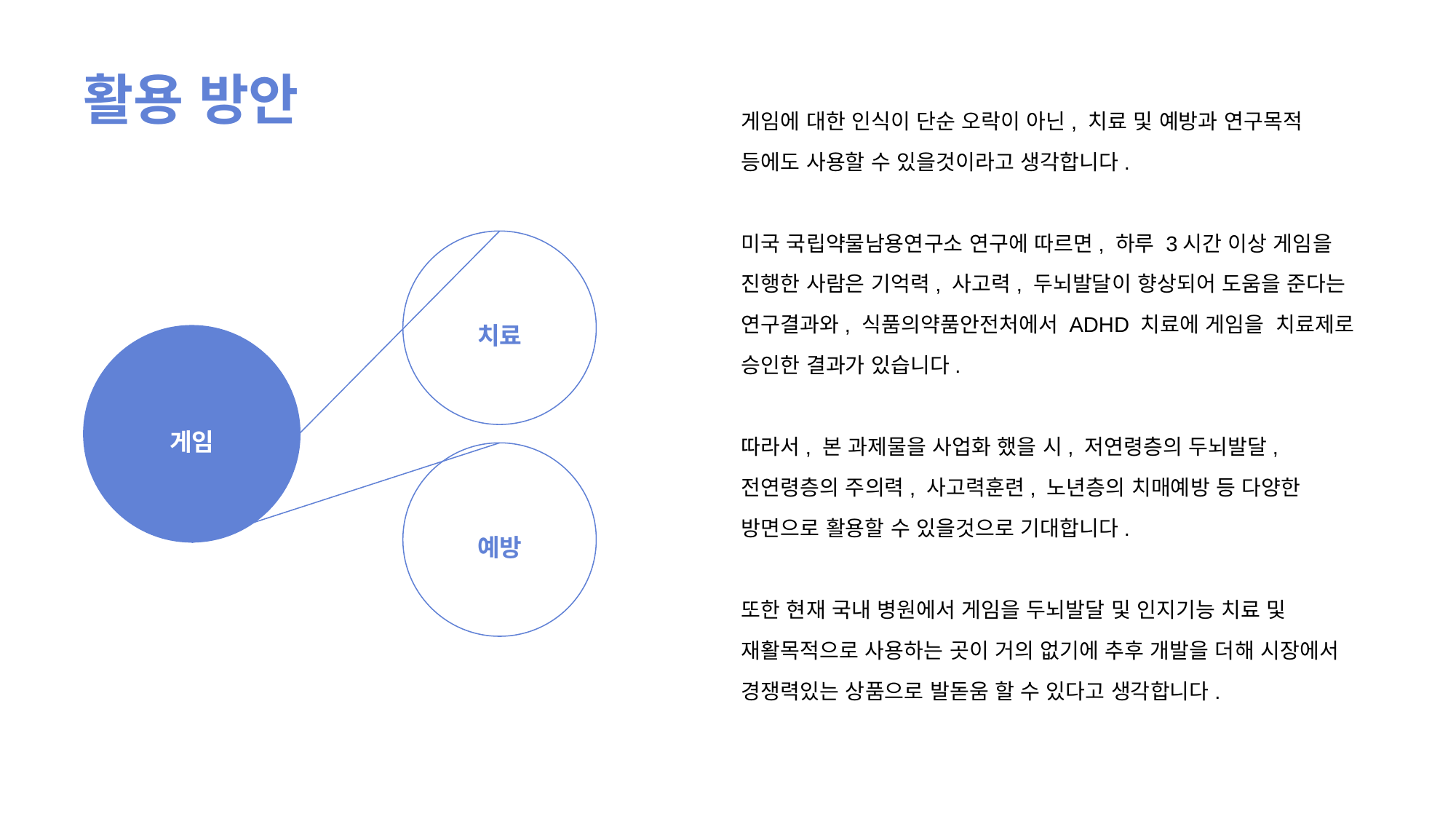

활용 방안
게임에 대한 인식이 단순 오락이 아닌, 치료 및 예방과 연구목적 등에도 사용할 수 있을것이라고 생각합니다.

미국 국립약물남용연구소 연구에 따르면, 하루 3시간 이상 게임을 진행한 사람은 기억력, 사고력, 두뇌발달이 향상되어 도움을 준다는 연구결과와, 식품의약품안전처에서 ADHD 치료에 게임을  치료제로 승인한 결과가 있습니다.

따라서, 본 과제물을 사업화 했을 시, 저연령층의 두뇌발달, 전연령층의 주의력, 사고력훈련, 노년층의 치매예방 등 다양한 방면으로 활용할 수 있을것으로 기대합니다.

또한 현재 국내 병원에서 게임을 두뇌발달 및 인지기능 치료 및 재활목적으로 사용하는 곳이 거의 없기에 추후 개발을 더해 시장에서 경쟁력있는 상품으로 발돋움 할 수 있다고 생각합니다.

치료
게임
예방